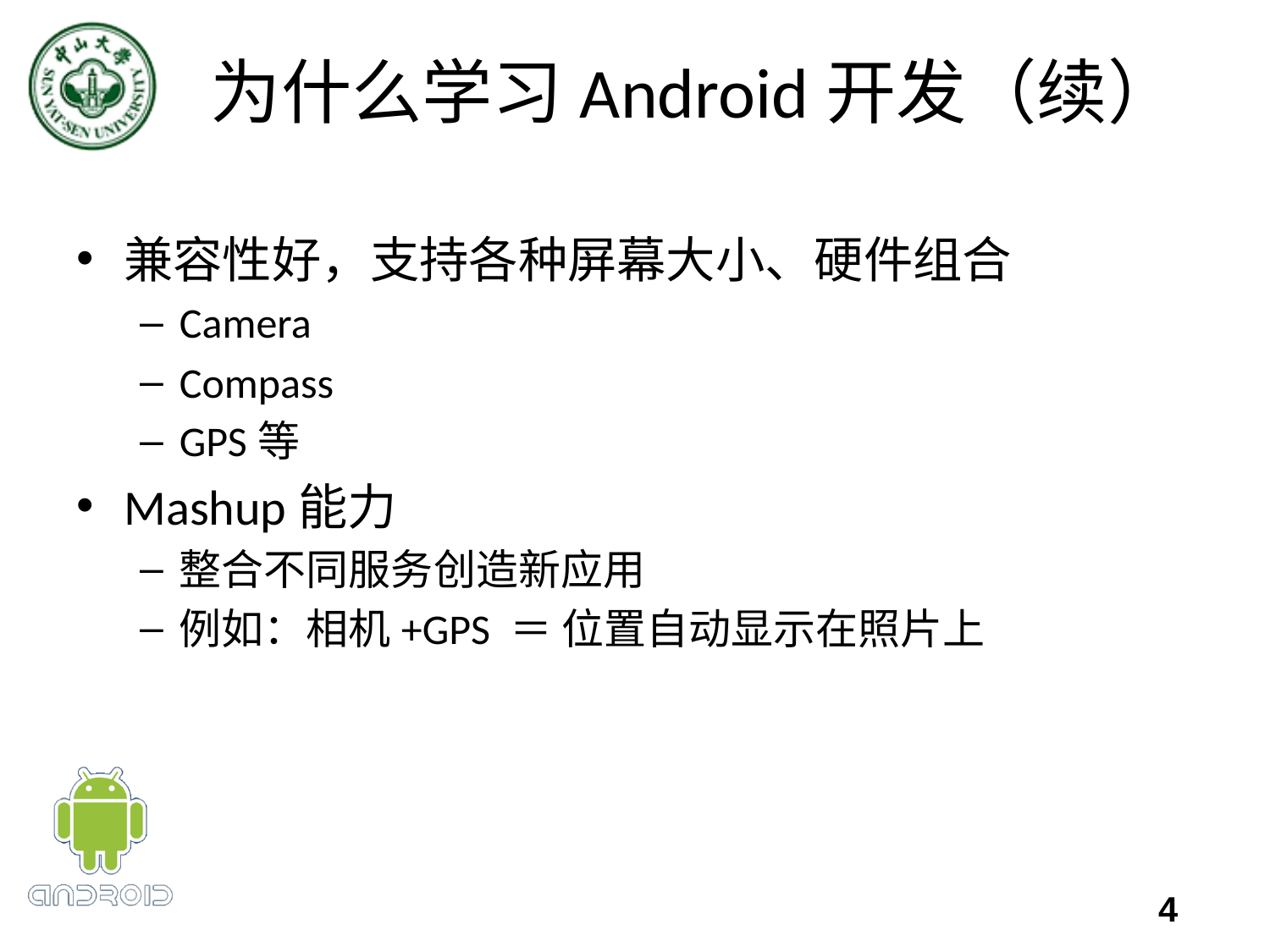

# 为什么学习Android开发（续）
兼容性好，支持各种屏幕大小、硬件组合
Camera
Compass
GPS等
Mashup能力
整合不同服务创造新应用
例如：相机+GPS ＝ 位置自动显示在照片上

4